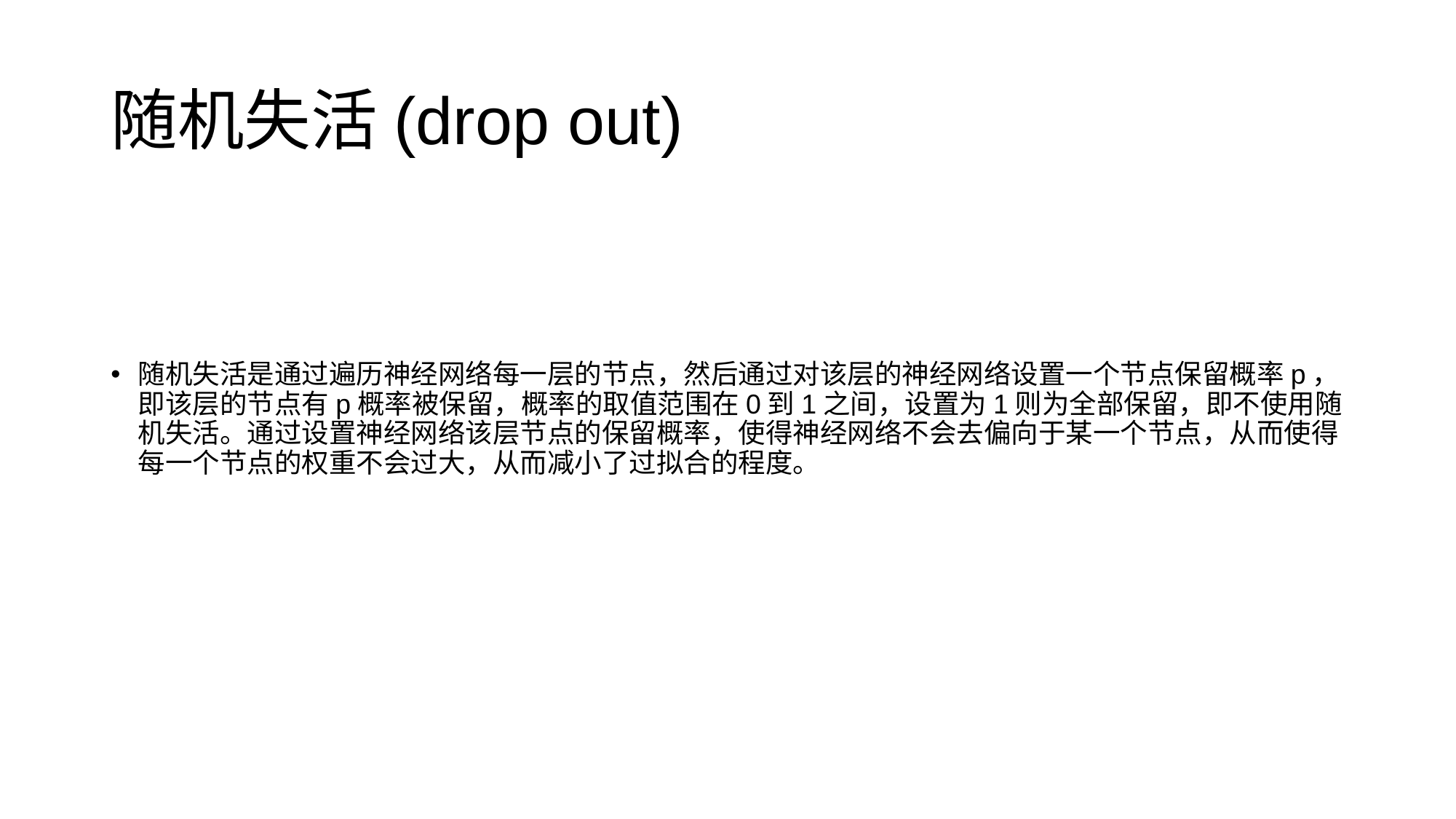

# 随机失活(drop out)

随机失活是通过遍历神经网络每一层的节点，然后通过对该层的神经网络设置一个节点保留概率p，即该层的节点有p概率被保留，概率的取值范围在0到1之间，设置为1则为全部保留，即不使用随机失活。通过设置神经网络该层节点的保留概率，使得神经网络不会去偏向于某一个节点，从而使得每一个节点的权重不会过大，从而减小了过拟合的程度。